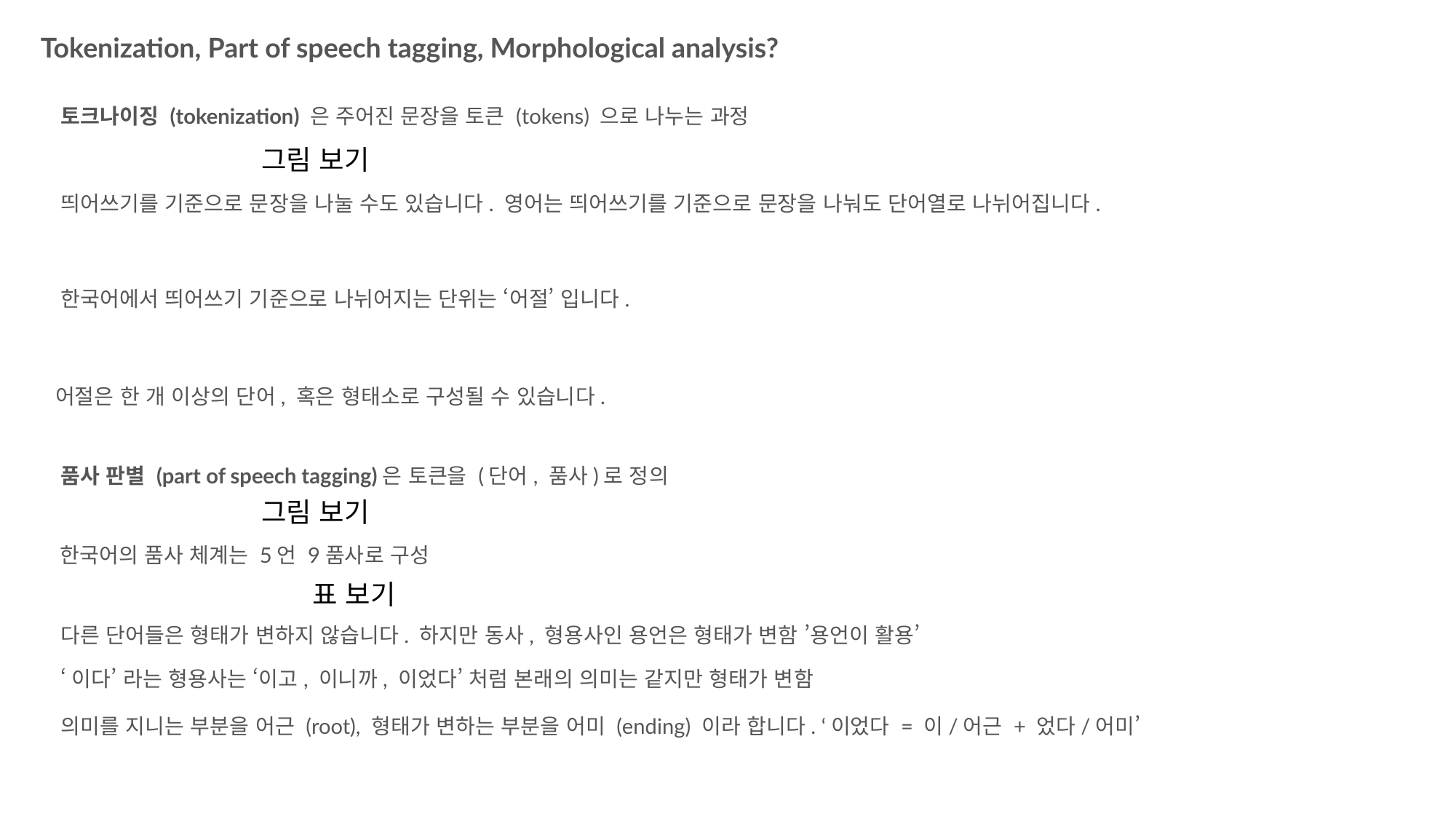

Tokenization, Part of speech tagging, Morphological analysis?
토크나이징 (tokenization) 은 주어진 문장을 토큰 (tokens) 으로 나누는 과정
그림 보기
띄어쓰기를 기준으로 문장을 나눌 수도 있습니다. 영어는 띄어쓰기를 기준으로 문장을 나눠도 단어열로 나뉘어집니다.

한국어에서 띄어쓰기 기준으로 나뉘어지는 단위는 ‘어절’ 입니다.
어절은 한 개 이상의 단어, 혹은 형태소로 구성될 수 있습니다.
품사 판별 (part of speech tagging)은 토큰을 (단어, 품사)로 정의
그림 보기
한국어의 품사 체계는 5언 9품사로 구성
표 보기
다른 단어들은 형태가 변하지 않습니다. 하지만 동사, 형용사인 용언은 형태가 변함 ’용언이 활용’
‘이다’ 라는 형용사는 ‘이고, 이니까, 이었다’ 처럼 본래의 의미는 같지만 형태가 변함
의미를 지니는 부분을 어근 (root), 형태가 변하는 부분을 어미 (ending) 이라 합니다. ‘이었다 = 이/어근 + 었다/어미’